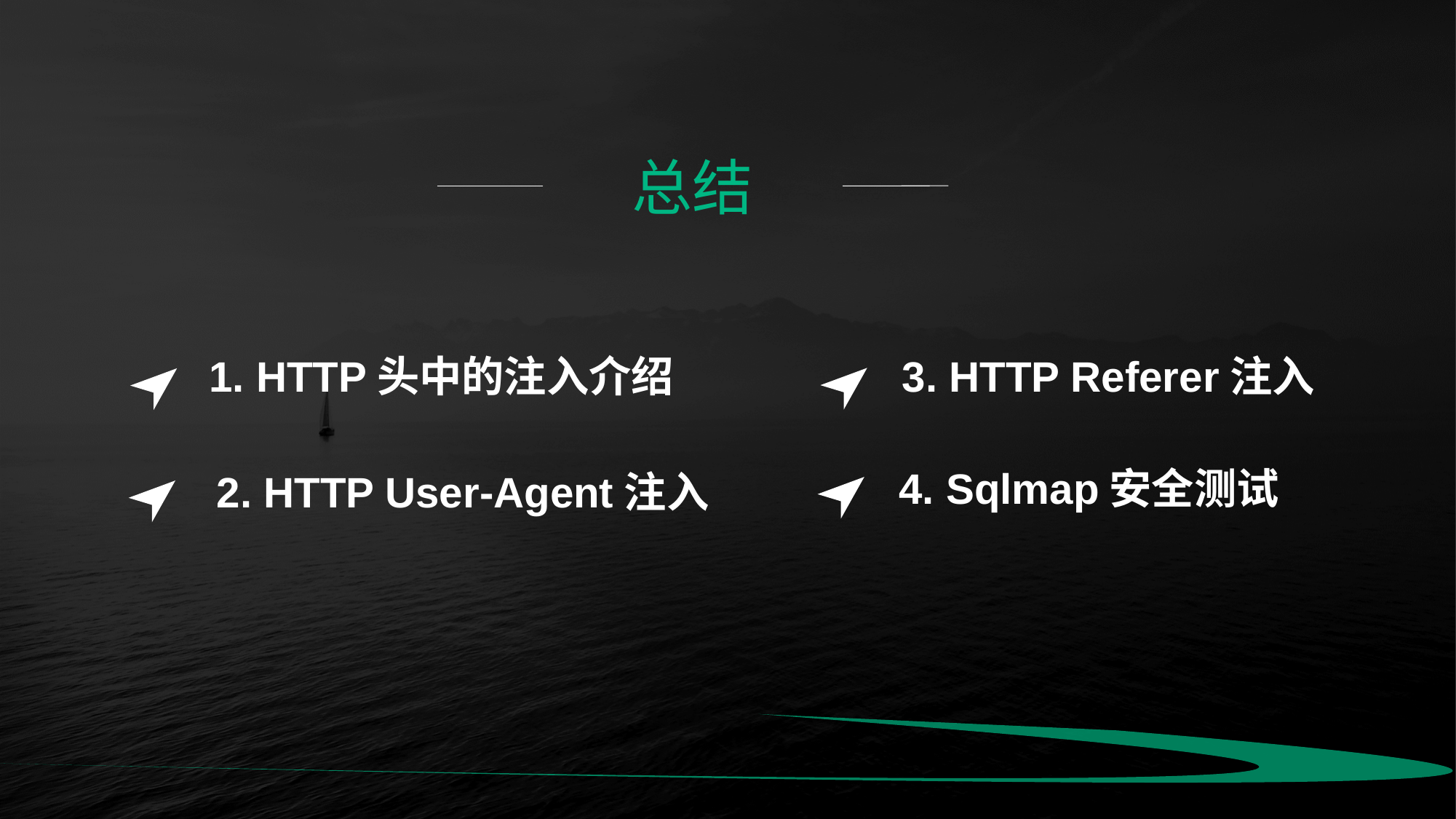

总结
3. HTTP Referer注入

4. Sqlmap安全测试

1. HTTP头中的注入介绍

2. HTTP User-Agent注入